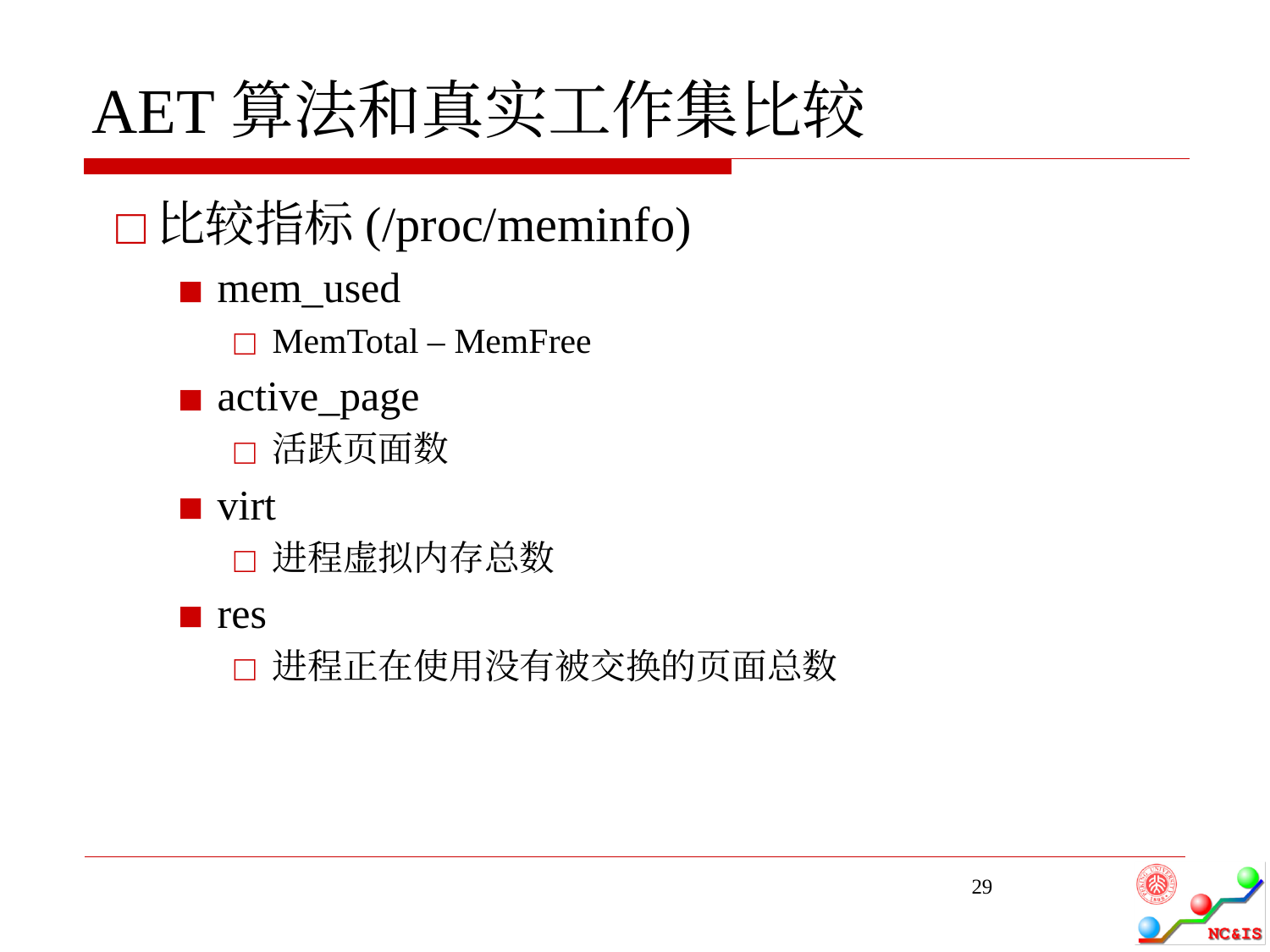

# AET算法和真实工作集比较
比较指标(/proc/meminfo)
mem_used
MemTotal – MemFree
active_page
活跃页面数
virt
进程虚拟内存总数
res
进程正在使用没有被交换的页面总数
29